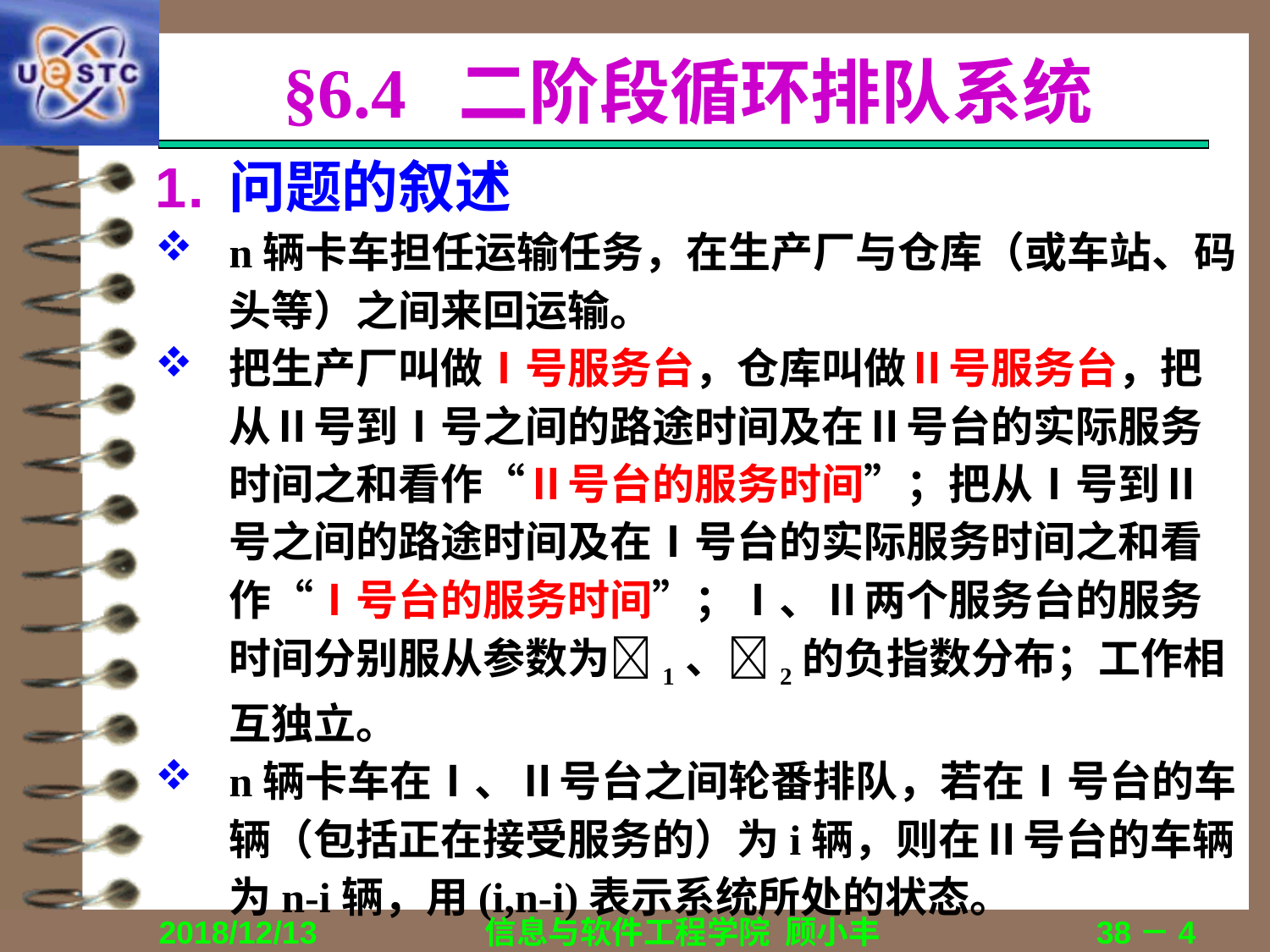

# §6.4  二阶段循环排队系统
问题的叙述
n辆卡车担任运输任务，在生产厂与仓库（或车站、码头等）之间来回运输。
把生产厂叫做Ⅰ号服务台，仓库叫做Ⅱ号服务台，把从Ⅱ号到Ⅰ号之间的路途时间及在Ⅱ号台的实际服务时间之和看作“Ⅱ号台的服务时间”；把从Ⅰ号到Ⅱ号之间的路途时间及在Ⅰ号台的实际服务时间之和看作“Ⅰ号台的服务时间”；Ⅰ、Ⅱ两个服务台的服务时间分别服从参数为μ1、μ2的负指数分布；工作相互独立。
n辆卡车在Ⅰ、Ⅱ号台之间轮番排队，若在Ⅰ号台的车辆（包括正在接受服务的）为i辆，则在Ⅱ号台的车辆为n-i辆，用(i,n-i)表示系统所处的状态。
2018/12/13
信息与软件工程学院  顾小丰
38－4